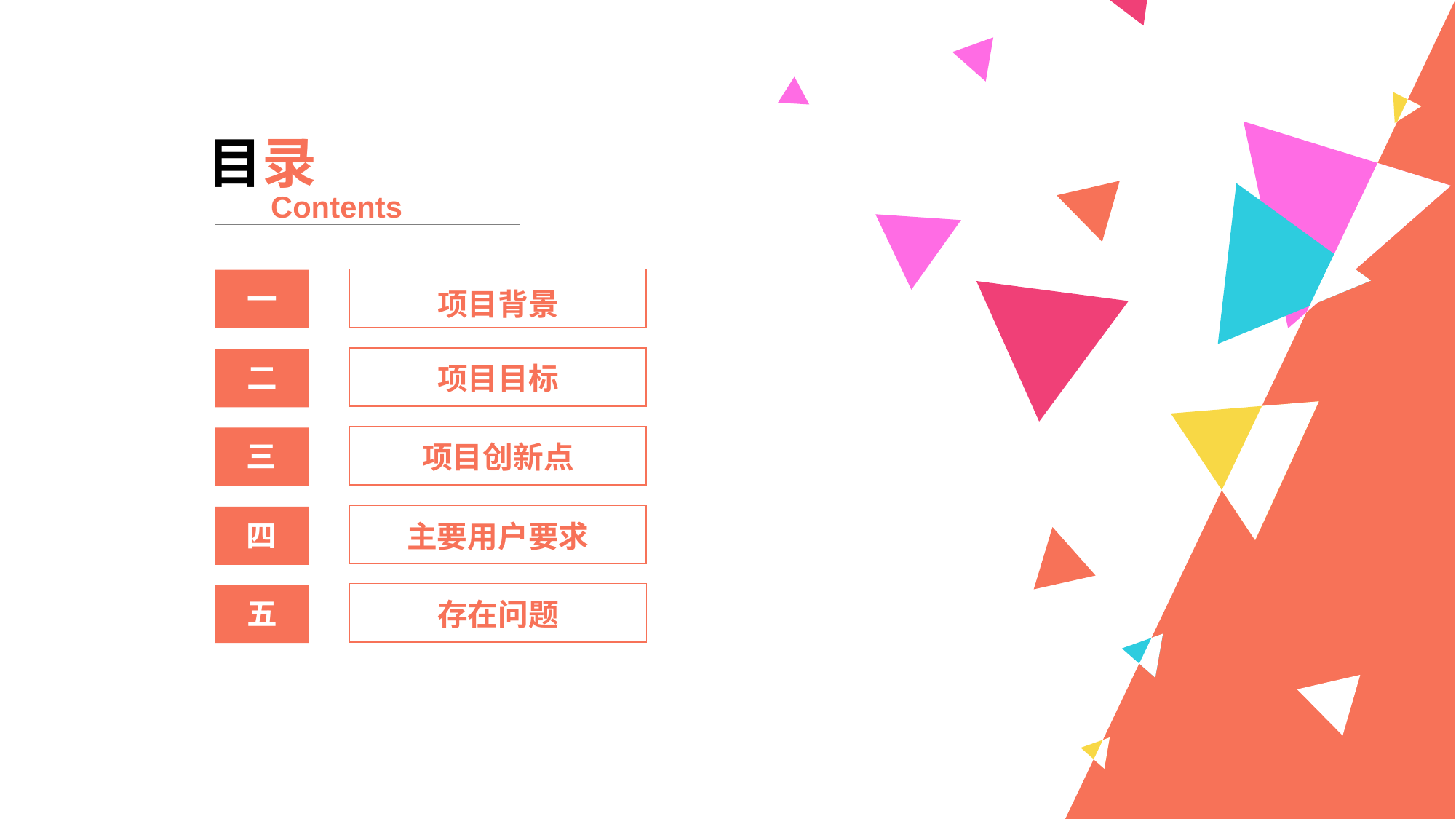

目录
Contents

一
项目背景

二
项目目标

三
项目创新点

四
主要用户要求

五
存在问题